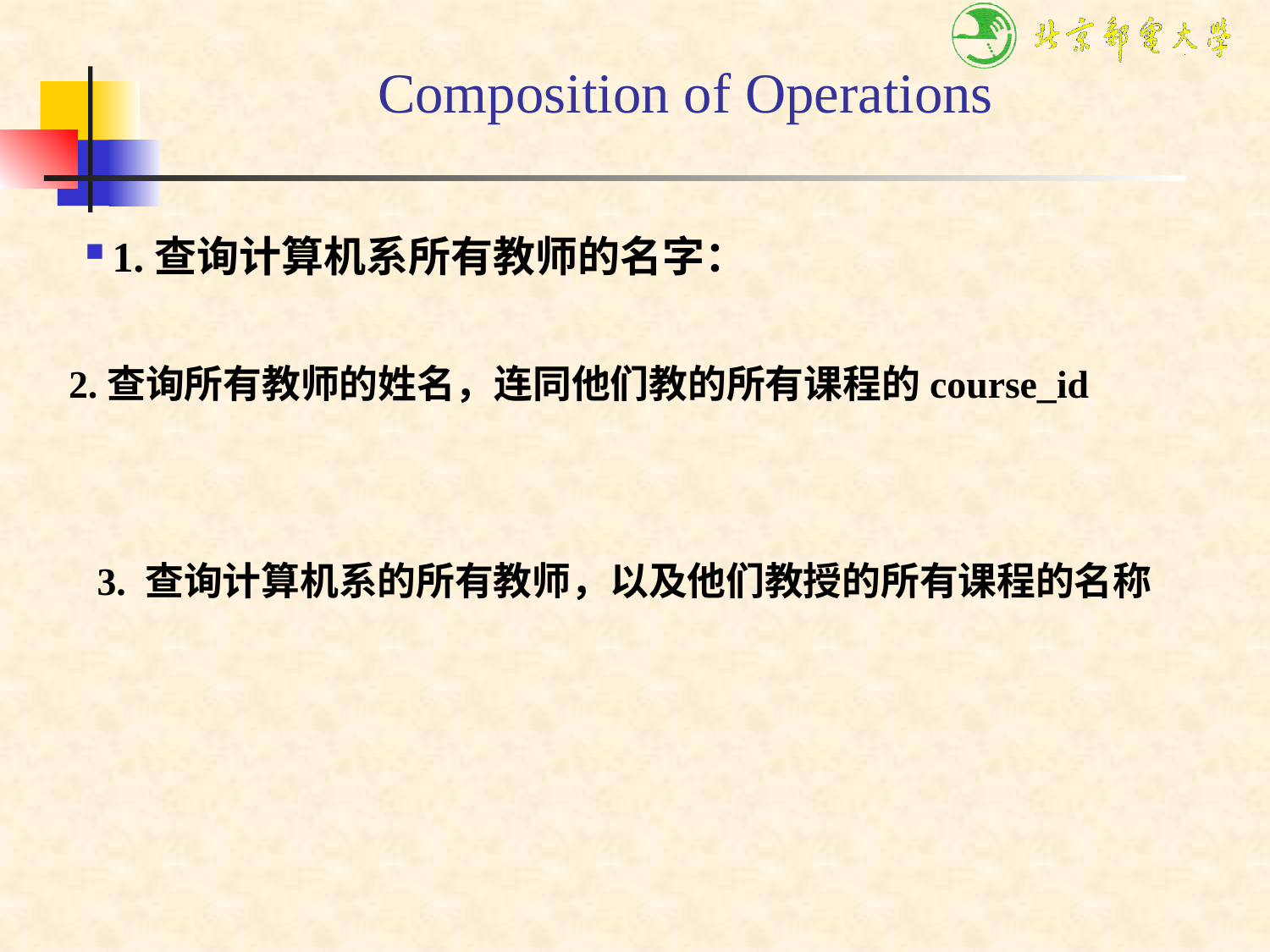

# Composition of Operations
1.查询计算机系所有教师的名字：

2.查询所有教师的姓名，连同他们教的所有课程的course_id

3. 查询计算机系的所有教师，以及他们教授的所有课程的名称

50